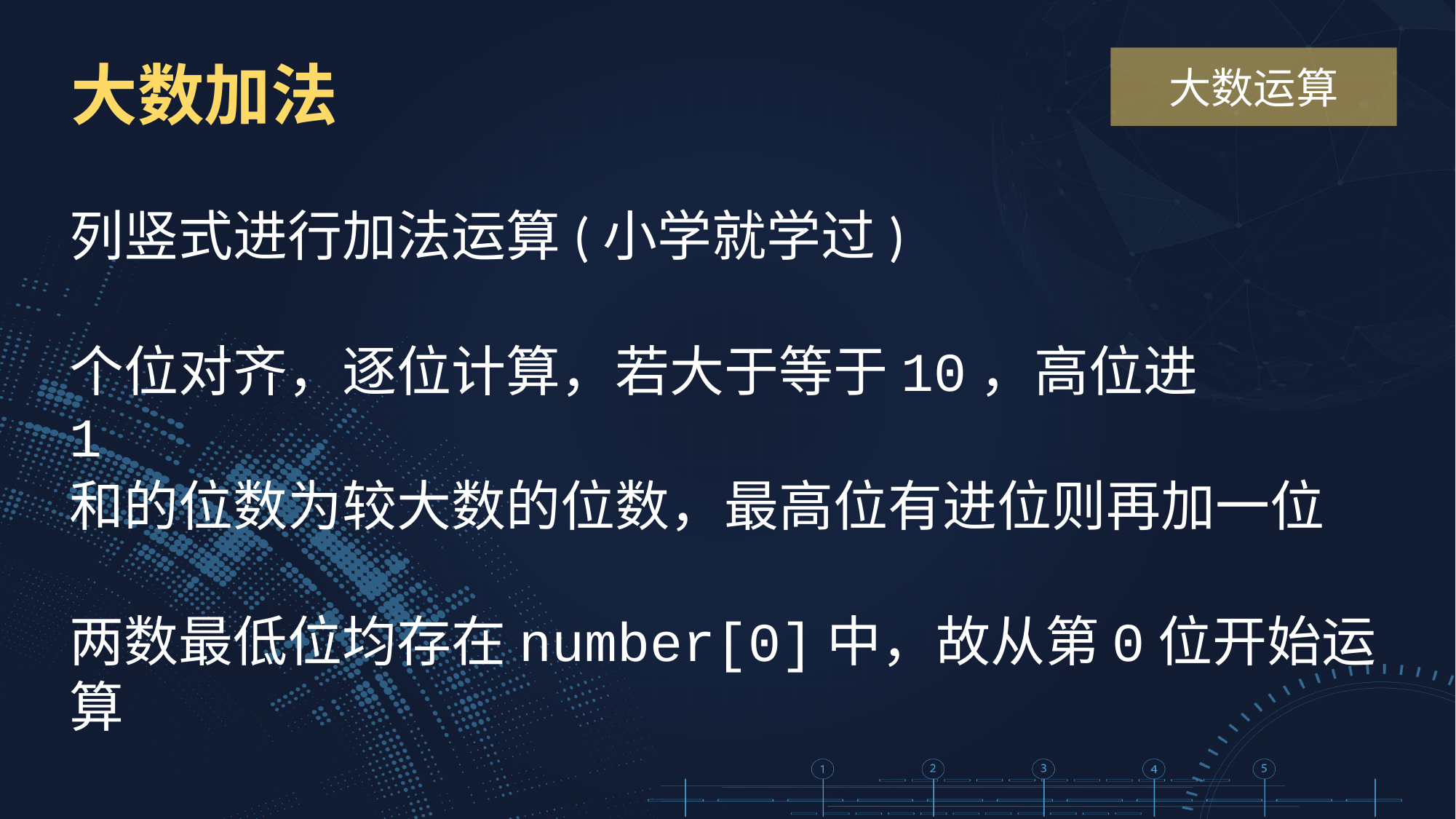

大数加法
大数运算
列竖式进行加法运算(小学就学过)
个位对齐，逐位计算，若大于等于10，高位进1
和的位数为较大数的位数，最高位有进位则再加一位
两数最低位均存在number[0]中，故从第0位开始运算